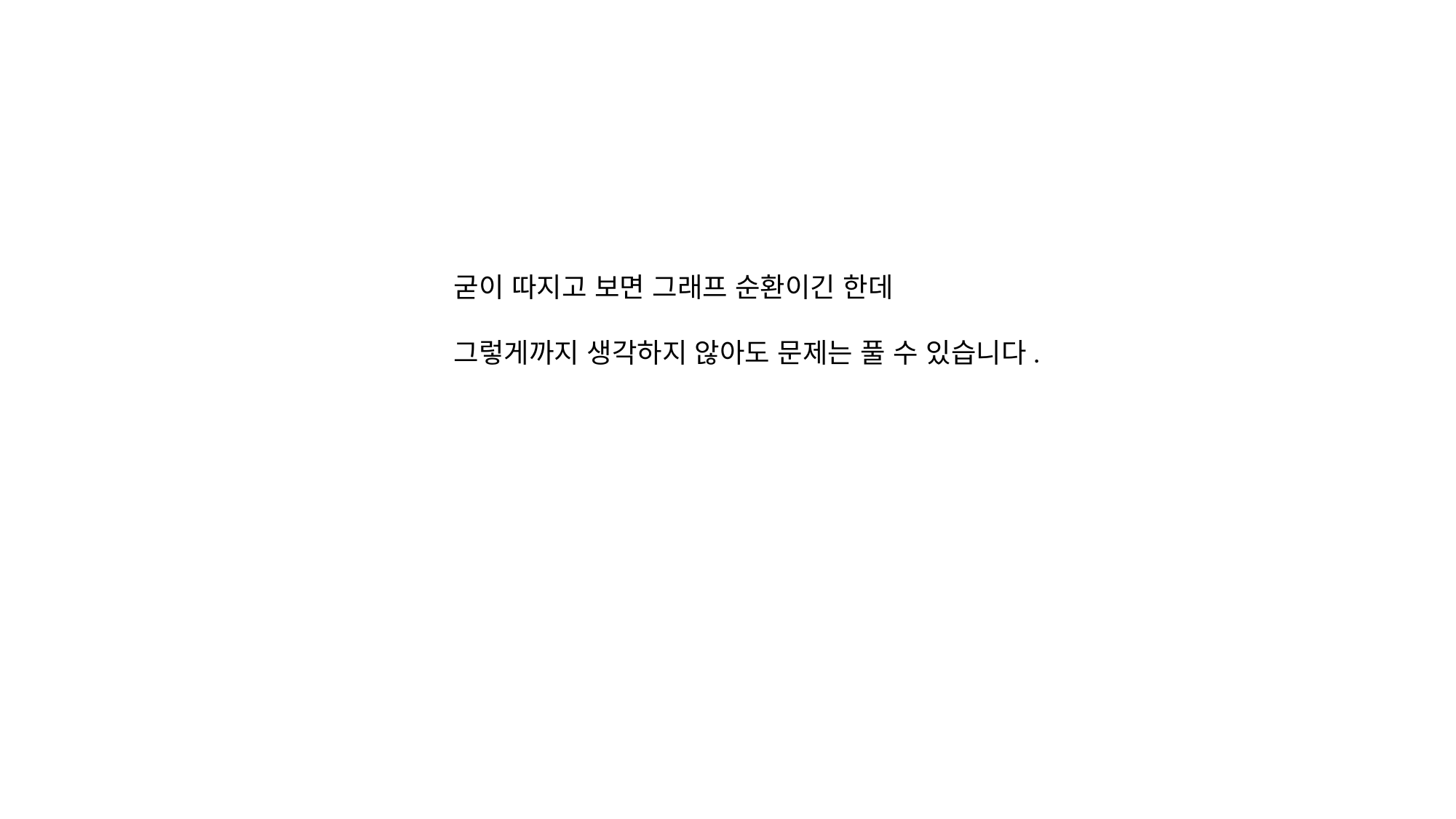

굳이 따지고 보면 그래프 순환이긴 한데

그렇게까지 생각하지 않아도 문제는 풀 수 있습니다.